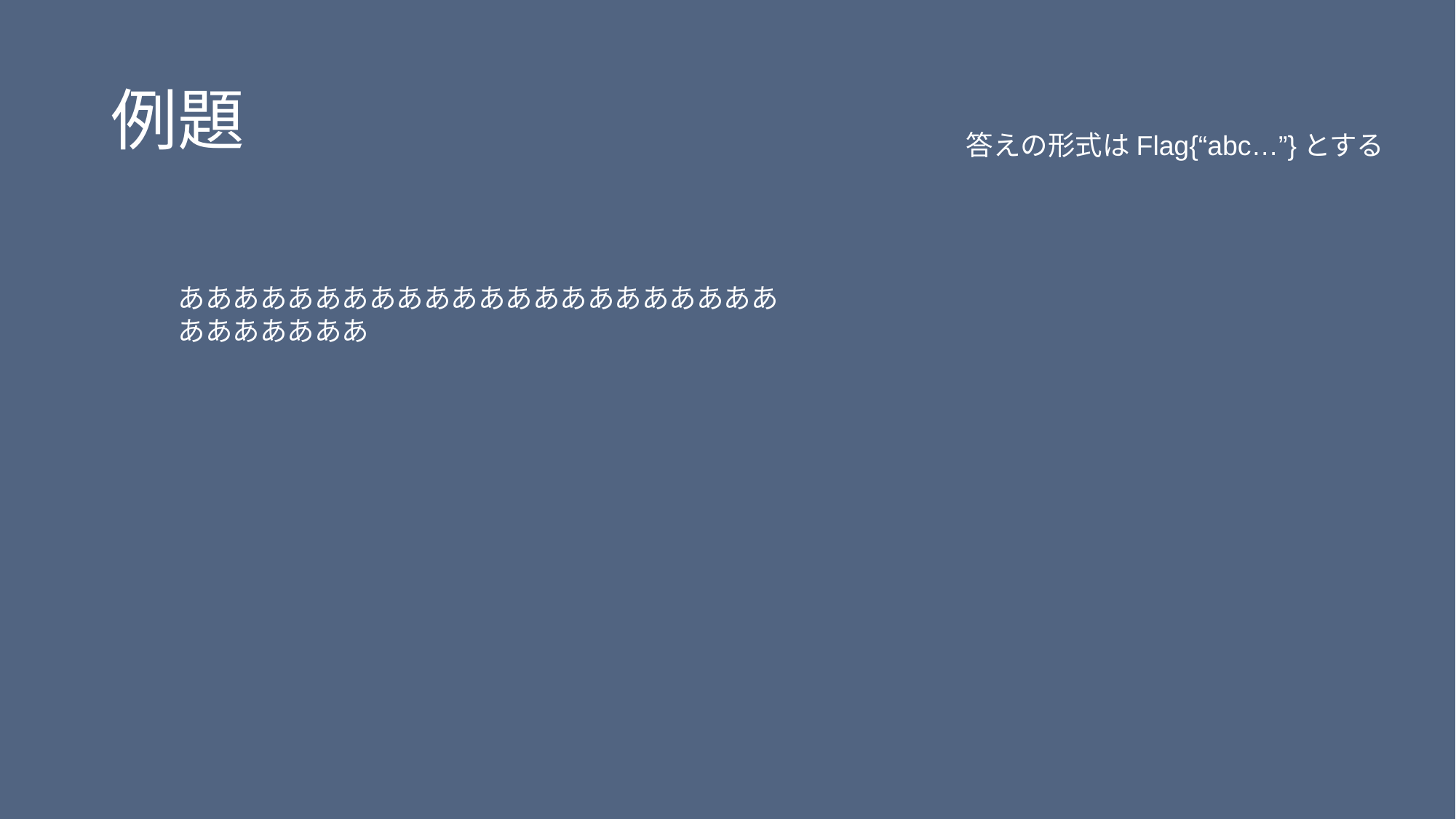

# 例題
答えの形式はFlag{“abc…”}とする
あああああああああああああああああああああああああああああ